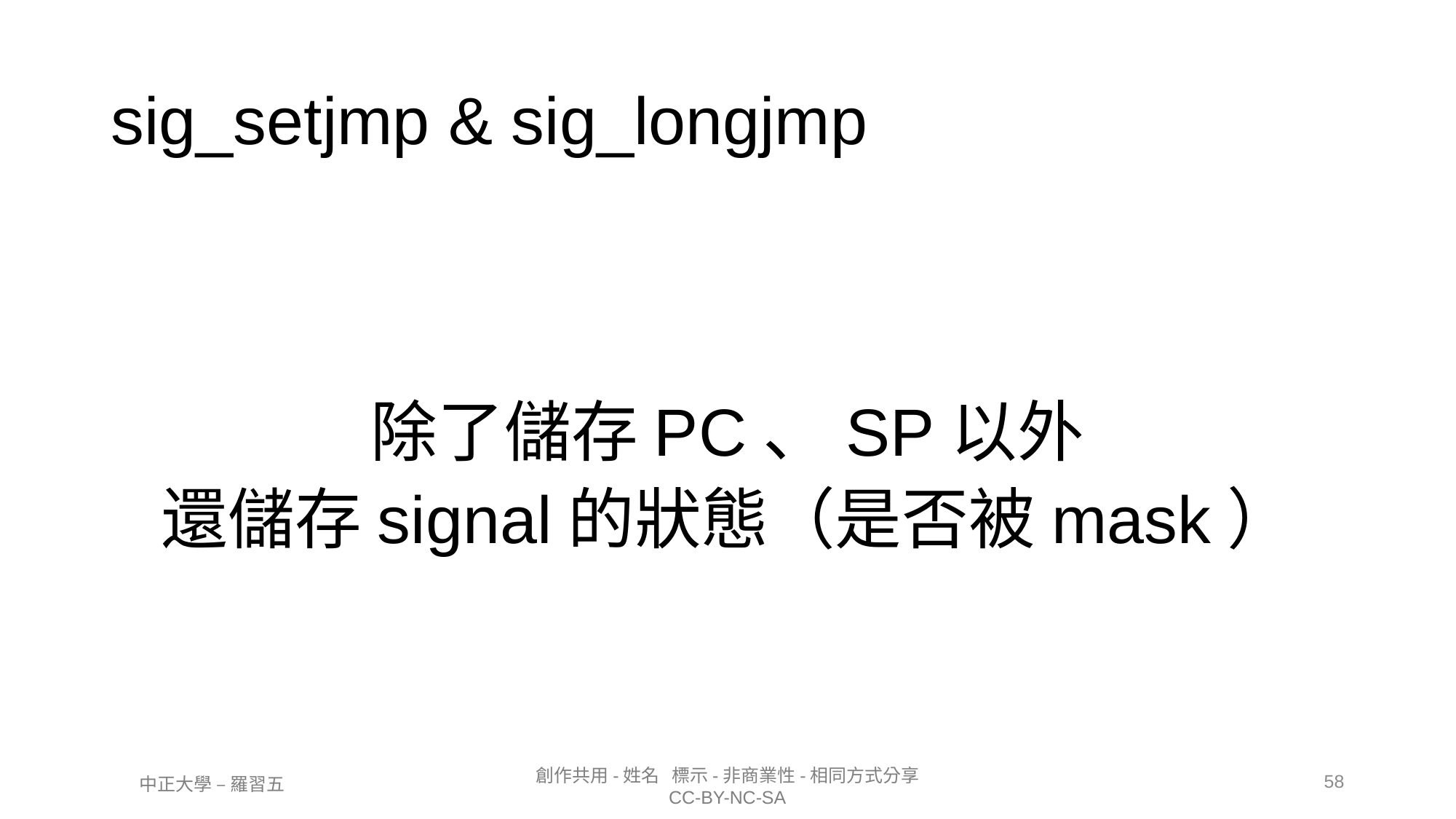

# sig_setjmp & sig_longjmp
除了儲存PC、SP以外
還儲存signal的狀態（是否被mask）
58